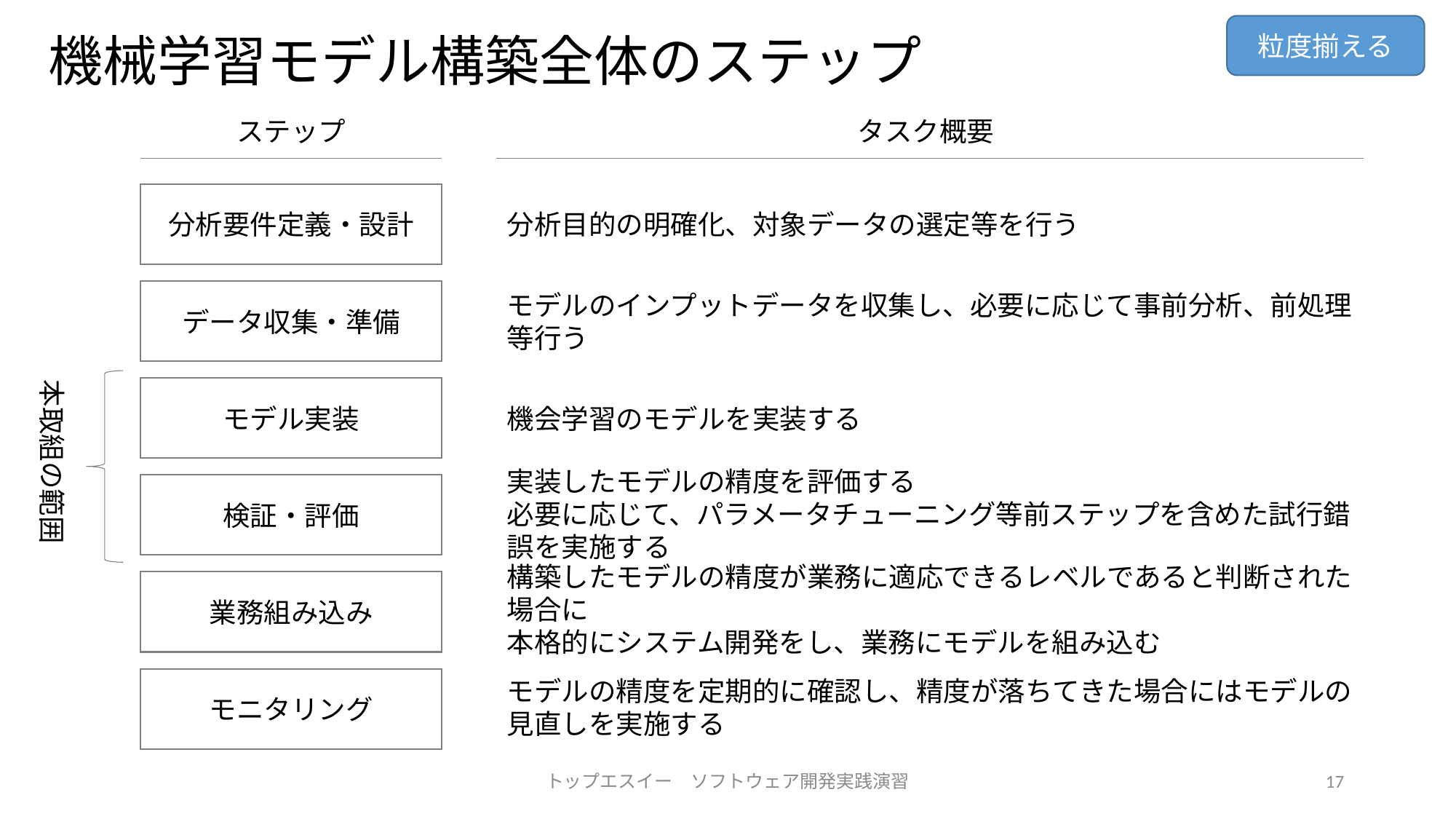

粒度揃える
# 機械学習モデル構築全体のステップ
ステップ
タスク概要
分析要件定義・設計
分析目的の明確化、対象データの選定等を行う
モデルのインプットデータを収集し、必要に応じて事前分析、前処理等行う
データ収集・準備
本取組の範囲

機会学習のモデルを実装する
モデル実装
実装したモデルの精度を評価する
必要に応じて、パラメータチューニング等前ステップを含めた試行錯誤を実施する
検証・評価
構築したモデルの精度が業務に適応できるレベルであると判断された場合に
本格的にシステム開発をし、業務にモデルを組み込む
業務組み込み
モデルの精度を定期的に確認し、精度が落ちてきた場合にはモデルの見直しを実施する
モニタリング
トップエスイー　ソフトウェア開発実践演習
17